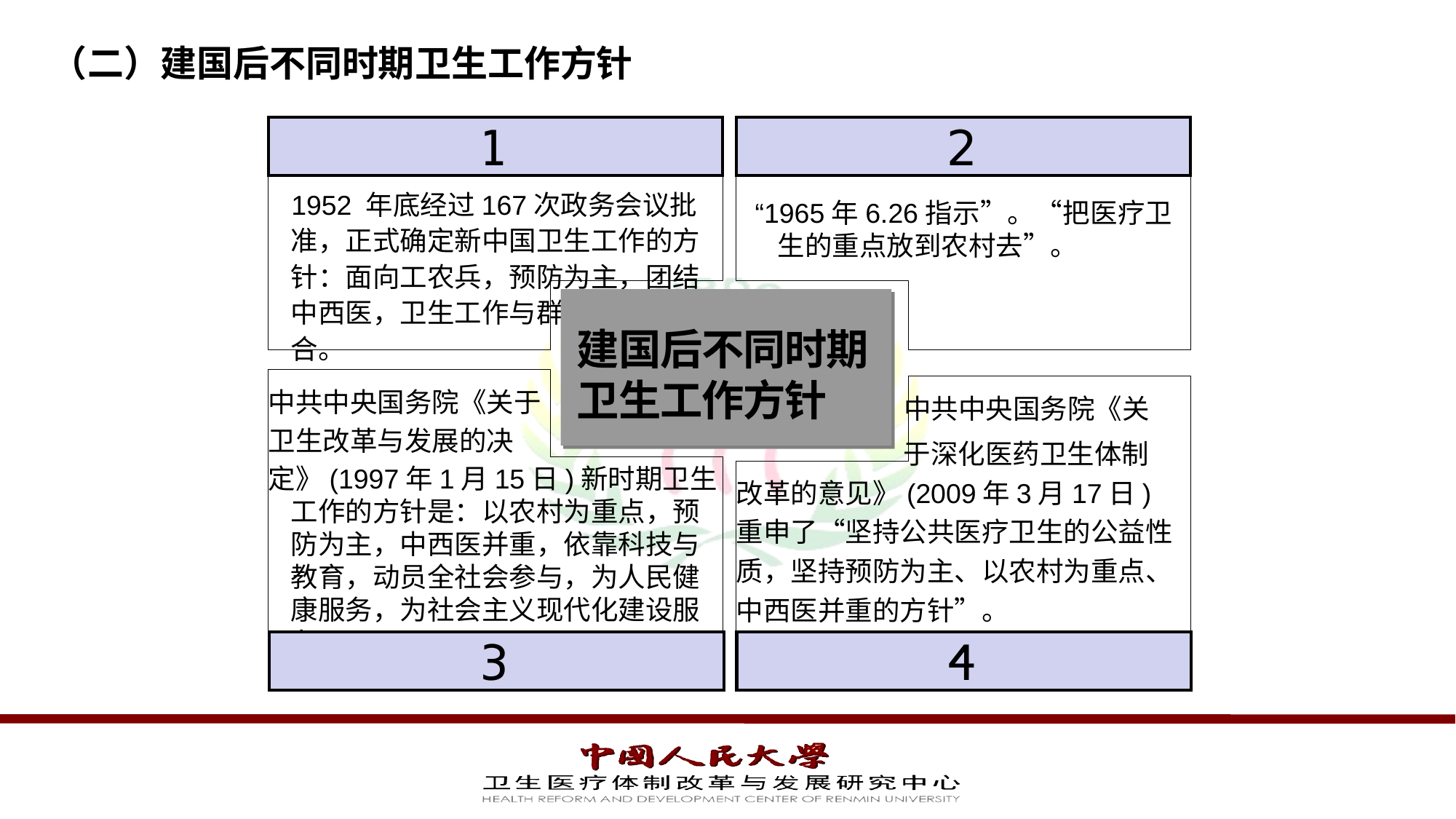

（二）建国后不同时期卫生工作方针
1

   1952 年底经过167次政务会议批准，正式确定新中国卫生工作的方针：面向工农兵，预防为主，团结中西医，卫生工作与群众运动相结合。
2

“1965年6.26指示”。“把医疗卫生的重点放到农村去”。

建国后不同时期卫生工作方针

中共中央国务院《关于
卫生改革与发展的决
定》(1997年1月15日)新时期卫生工作的方针是：以农村为重点，预防为主，中西医并重，依靠科技与教育，动员全社会参与，为人民健康服务，为社会主义现代化建设服务。
3

                          中共中央国务院《关
                          于深化医药卫生体制  改革的意见》(2009年3月17日) 重申了“坚持公共医疗卫生的公益性质，坚持预防为主、以农村为重点、中西医并重的方针”。
4